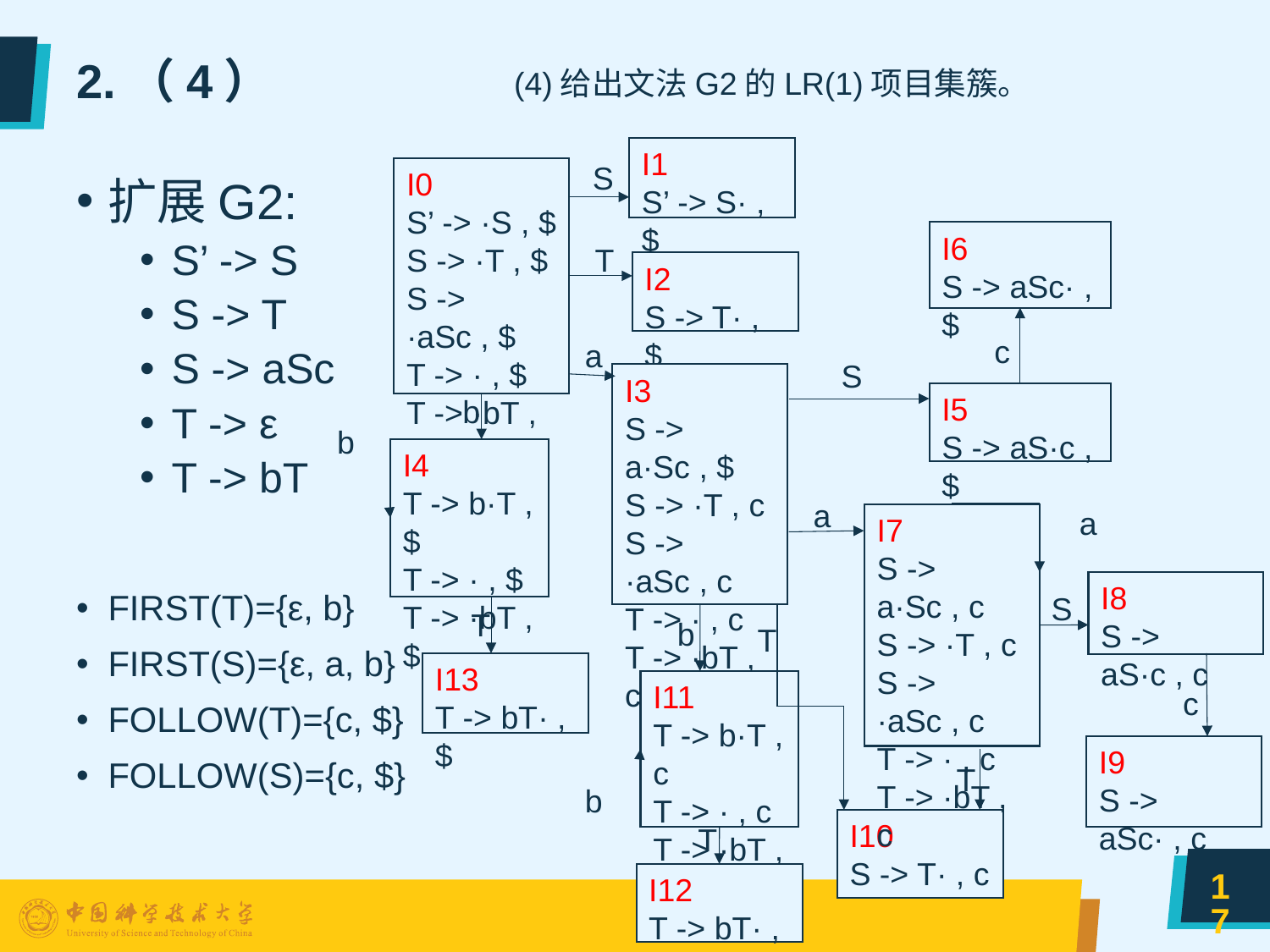

# 2.（4）
(4)给出文法G2的LR(1)项目集簇。
I1
S’ -> S· , $
S
I0
S’ -> ·S , $
S -> ·T , $
S -> ·aSc , $
T -> · , $
T -> ·bT , $
扩展G2:
S’ -> S
S -> T
S -> aSc
T -> ε
T -> bT

FIRST(T)={ε, b}
FIRST(S)={ε, a, b}
FOLLOW(T)={c, $}
FOLLOW(S)={c, $}

I6
S -> aSc· , $
T
I2
S -> T· , $
c
a
S
I3
S -> a·Sc , $
S -> ·T , c
S -> ·aSc , c
T -> · , c
T -> ·bT , c
I5
S -> aS·c , $
b
b
I4
T -> b·T , $
T -> · , $
T -> ·bT , $
a
a
I7
S -> a·Sc , c
S -> ·T , c
S -> ·aSc , c
T -> · , c
T -> ·bT , c
I8
S -> aS·c , c
S
T
b
T
I13
T -> bT· , $
I11
T -> b·T , c
T -> · , c
T -> ·bT , c
c
I9
S -> aSc· , c
T
b
I10
S -> T· , c
T
17
I12
T -> bT· , c